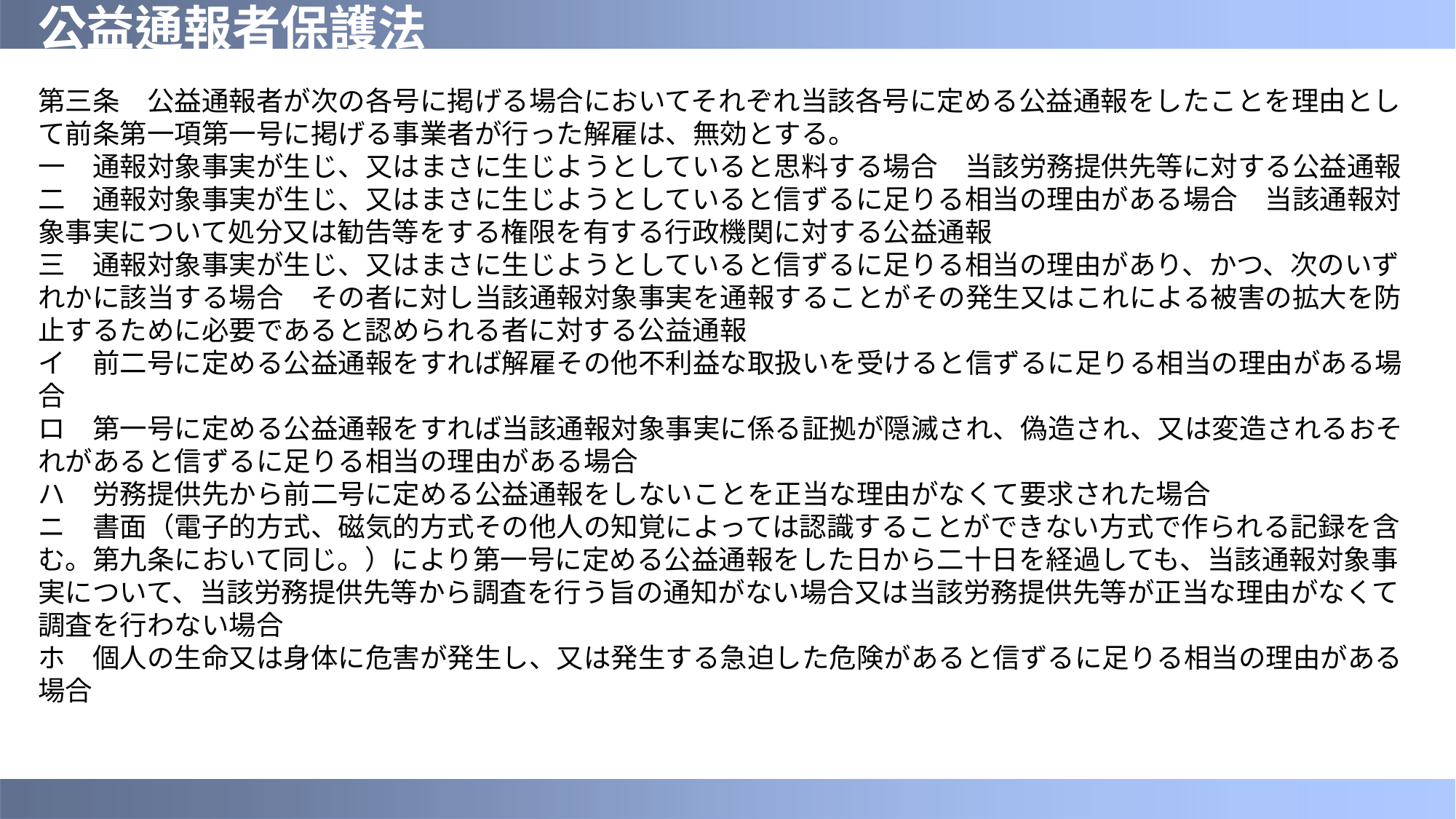

# 公益通報者保護法
第三条　公益通報者が次の各号に掲げる場合においてそれぞれ当該各号に定める公益通報をしたことを理由として前条第一項第一号に掲げる事業者が行った解雇は、無効とする。
一　通報対象事実が生じ、又はまさに生じようとしていると思料する場合　当該労務提供先等に対する公益通報
二　通報対象事実が生じ、又はまさに生じようとしていると信ずるに足りる相当の理由がある場合　当該通報対象事実について処分又は勧告等をする権限を有する行政機関に対する公益通報
三　通報対象事実が生じ、又はまさに生じようとしていると信ずるに足りる相当の理由があり、かつ、次のいずれかに該当する場合　その者に対し当該通報対象事実を通報することがその発生又はこれによる被害の拡大を防止するために必要であると認められる者に対する公益通報
イ　前二号に定める公益通報をすれば解雇その他不利益な取扱いを受けると信ずるに足りる相当の理由がある場合
ロ　第一号に定める公益通報をすれば当該通報対象事実に係る証拠が隠滅され、偽造され、又は変造されるおそれがあると信ずるに足りる相当の理由がある場合
ハ　労務提供先から前二号に定める公益通報をしないことを正当な理由がなくて要求された場合
ニ　書面（電子的方式、磁気的方式その他人の知覚によっては認識することができない方式で作られる記録を含む。第九条において同じ。）により第一号に定める公益通報をした日から二十日を経過しても、当該通報対象事実について、当該労務提供先等から調査を行う旨の通知がない場合又は当該労務提供先等が正当な理由がなくて調査を行わない場合
ホ　個人の生命又は身体に危害が発生し、又は発生する急迫した危険があると信ずるに足りる相当の理由がある場合